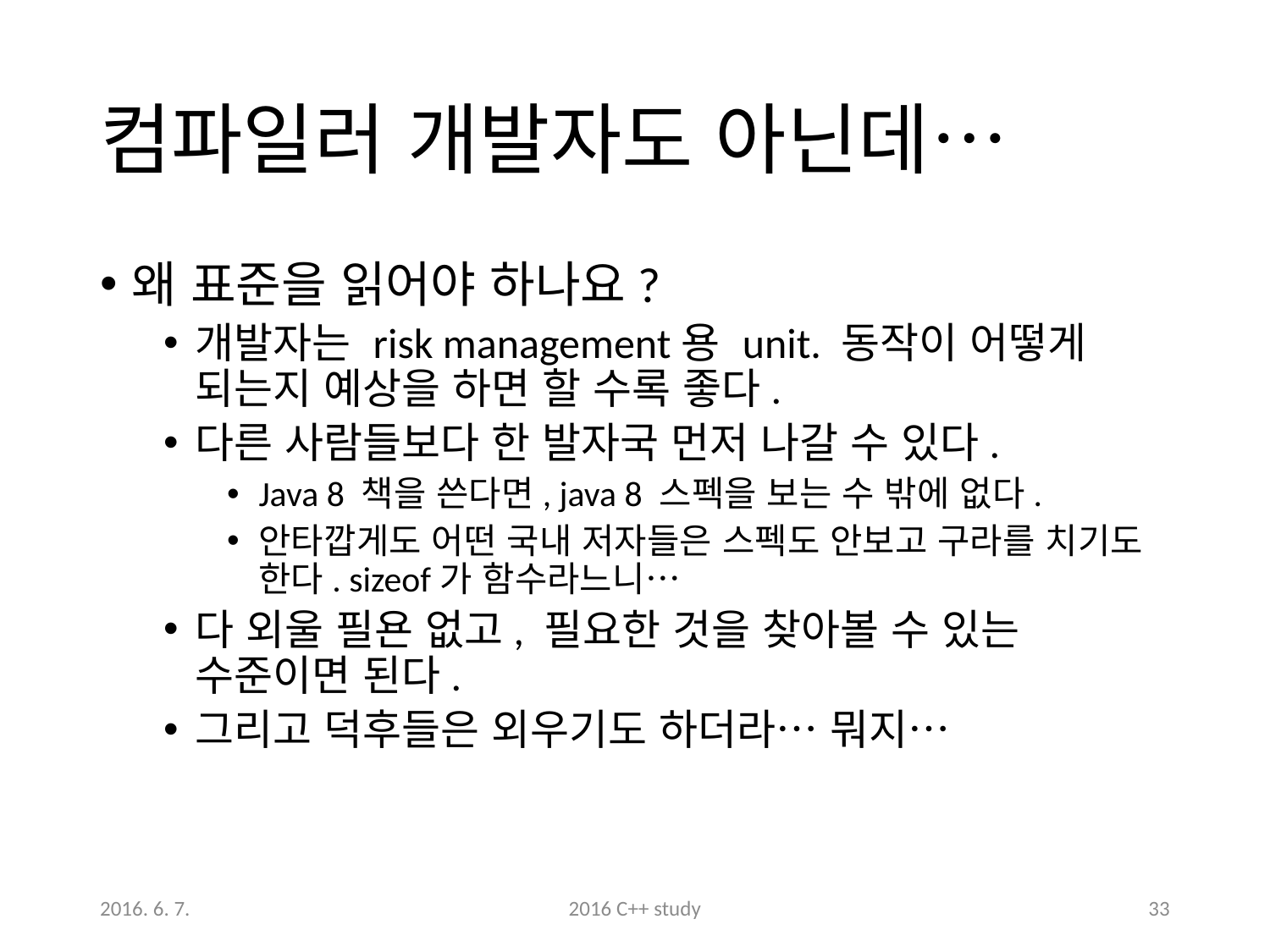

# 컴파일러 개발자도 아닌데…
왜 표준을 읽어야 하나요?
개발자는 risk management용 unit. 동작이 어떻게 되는지 예상을 하면 할 수록 좋다.
다른 사람들보다 한 발자국 먼저 나갈 수 있다.
Java 8 책을 쓴다면, java 8 스펙을 보는 수 밖에 없다.
안타깝게도 어떤 국내 저자들은 스펙도 안보고 구라를 치기도 한다. sizeof가 함수라느니…
다 외울 필욘 없고, 필요한 것을 찾아볼 수 있는 수준이면 된다.
그리고 덕후들은 외우기도 하더라… 뭐지…
2016. 6. 7.
2016 C++ study
33